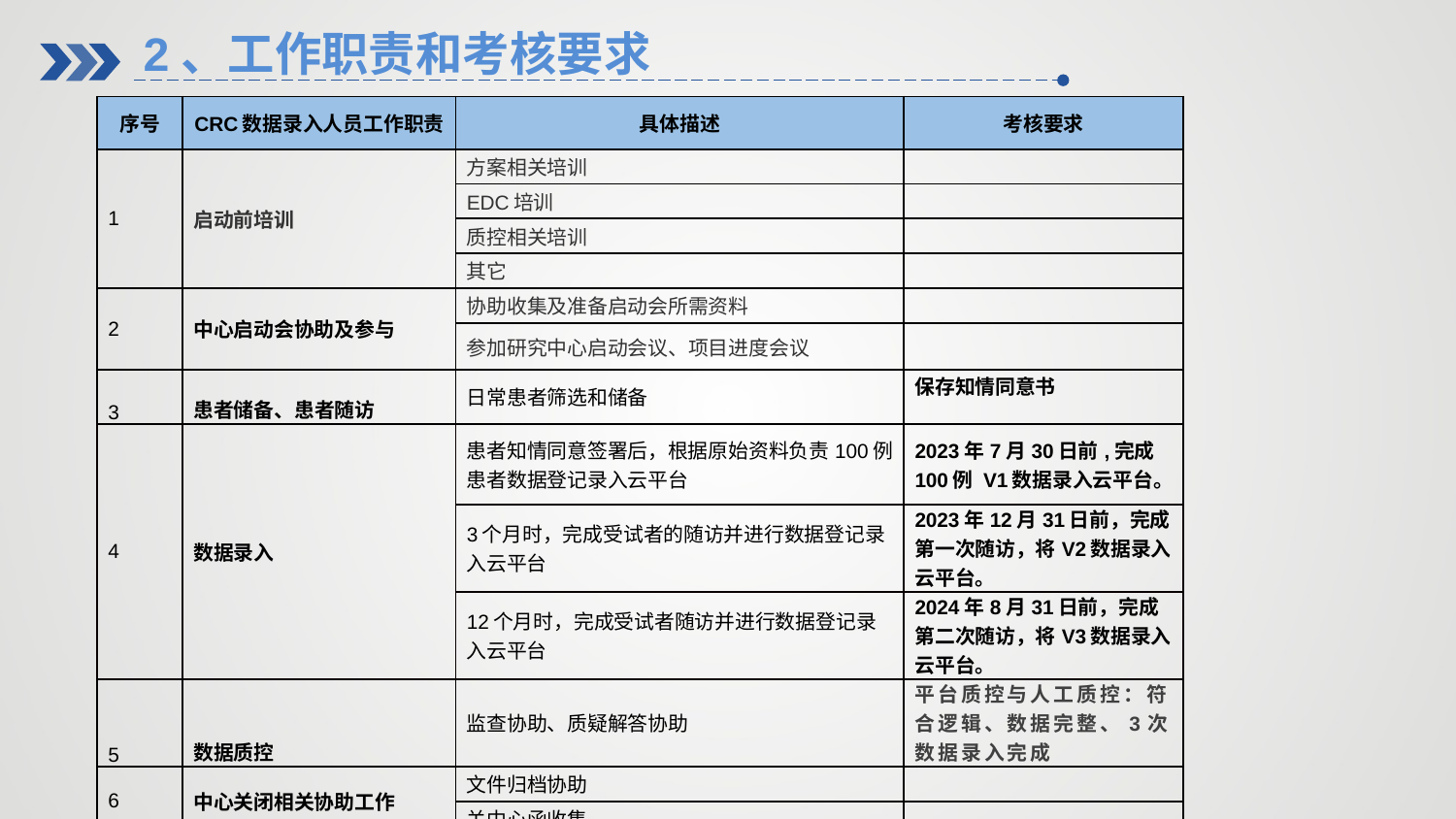

2、工作职责和考核要求
| 序号 | CRC数据录入人员工作职责 | 具体描述 | 考核要求 |
| --- | --- | --- | --- |
| 1 | 启动前培训 | 方案相关培训 |  |
|  |  | EDC培训 |  |
|  |  | 质控相关培训 |  |
|  |  | 其它 |  |
| 2 | 中心启动会协助及参与 | 协助收集及准备启动会所需资料 |  |
|  |  | 参加研究中心启动会议、项目进度会议 |  |
| 3 | 患者储备、患者随访 | 日常患者筛选和储备 | 保存知情同意书 |
| 4 | 数据录入 | 患者知情同意签署后，根据原始资料负责100例患者数据登记录入云平台 | 2023年7月30日前,完成100例 V1数据录入云平台。 |
|  |  | 3个月时，完成受试者的随访并进行数据登记录入云平台 | 2023年12月31日前，完成第一次随访，将V2数据录入云平台。 |
|  |  | 12个月时，完成受试者随访并进行数据登记录入云平台 | 2024年8月31日前，完成第二次随访，将V3数据录入云平台。 |
| 5 | 数据质控 | 监查协助、质疑解答协助 | 平台质控与人工质控：符合逻辑、数据完整、3次数据录入完成 |
| 6 | 中心关闭相关协助工作 | 文件归档协助 |  |
|  |  | 关中心函收集 |  |